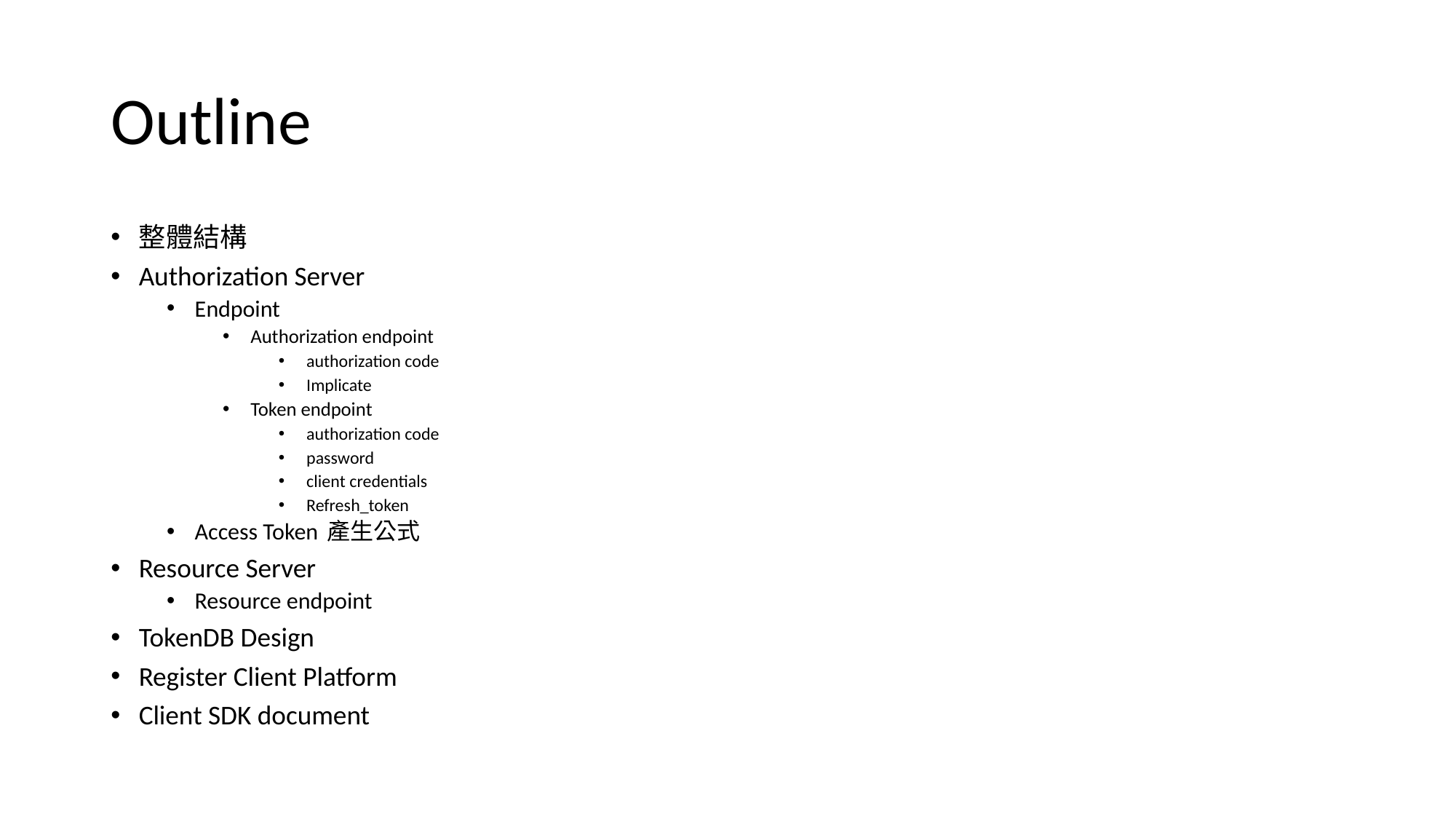

# Outline
整體結構
Authorization Server
Endpoint
Authorization endpoint
authorization code
Implicate
Token endpoint
authorization code
password
client credentials
Refresh_token
Access Token 產生公式
Resource Server
Resource endpoint
TokenDB Design
Register Client Platform
Client SDK document